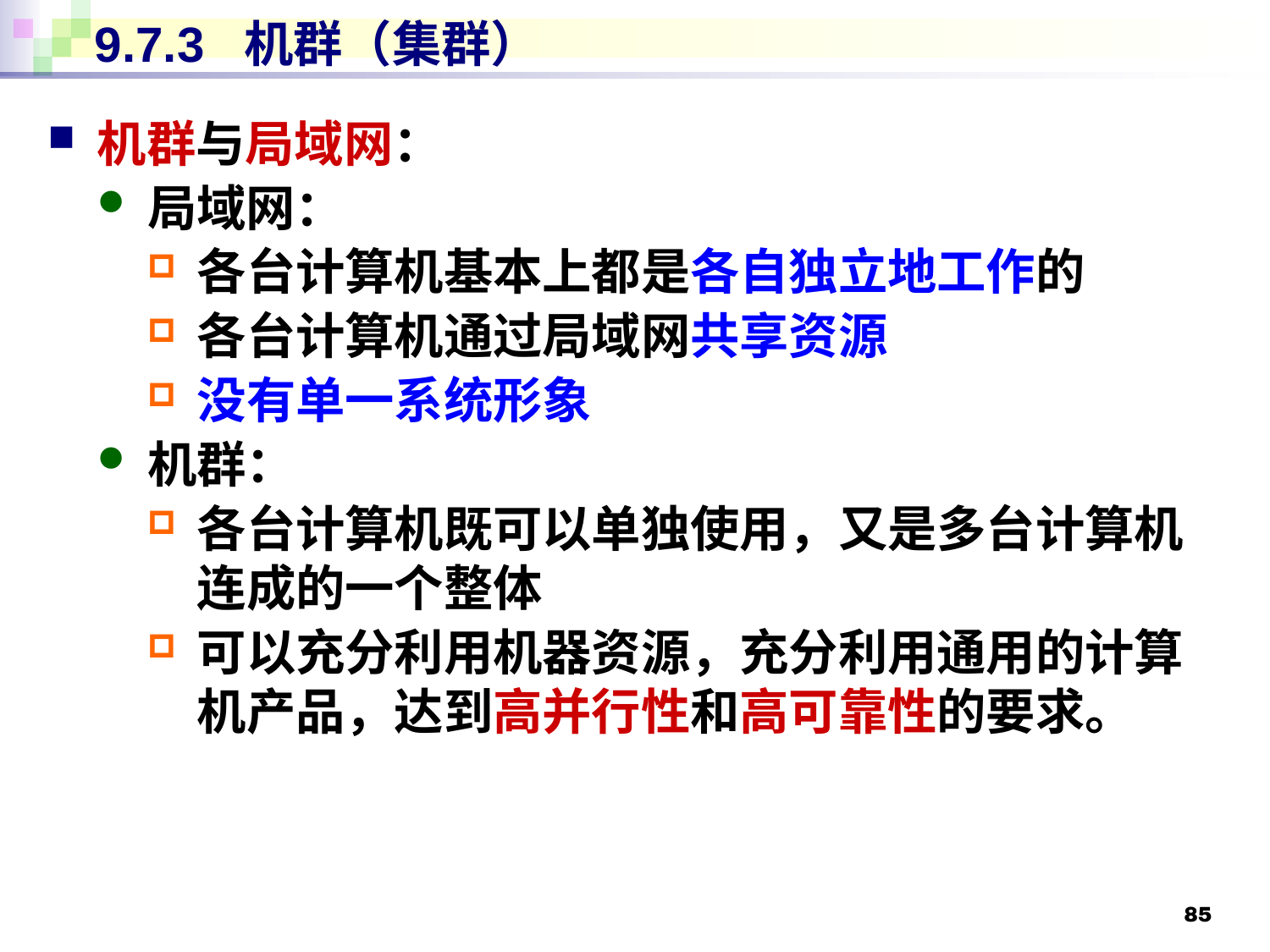

# 9.7.3  机群（集群）
机群与局域网：
局域网：
各台计算机基本上都是各自独立地工作的
各台计算机通过局域网共享资源
没有单一系统形象
机群：
各台计算机既可以单独使用，又是多台计算机连成的一个整体
可以充分利用机器资源，充分利用通用的计算机产品，达到高并行性和高可靠性的要求。
85